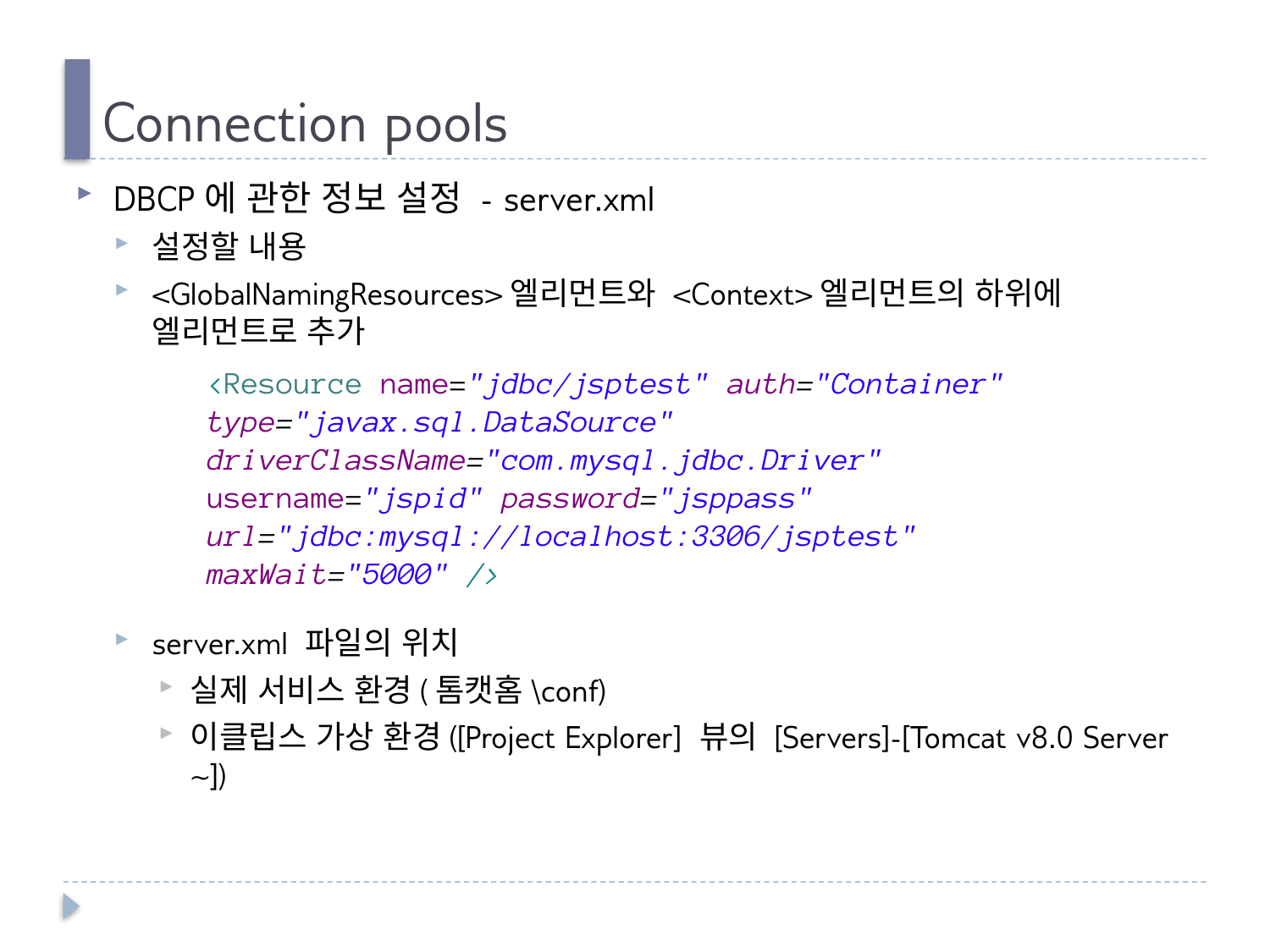

# Connection pools
DBCP에 관한 정보 설정 - server.xml
설정할 내용
<GlobalNamingResources>엘리먼트와 <Context>엘리먼트의 하위에 엘리먼트로 추가

server.xml 파일의 위치
실제 서비스 환경(톰캣홈\conf)
이클립스 가상 환경([Project Explorer] 뷰의 [Servers]-[Tomcat v8.0 Server ~])

<Resource name="jdbc/jsptest" auth="Container"
type="javax.sql.DataSource"
driverClassName="com.mysql.jdbc.Driver"
username="jspid" password="jsppass"
url="jdbc:mysql://localhost:3306/jsptest"
maxWait="5000" />